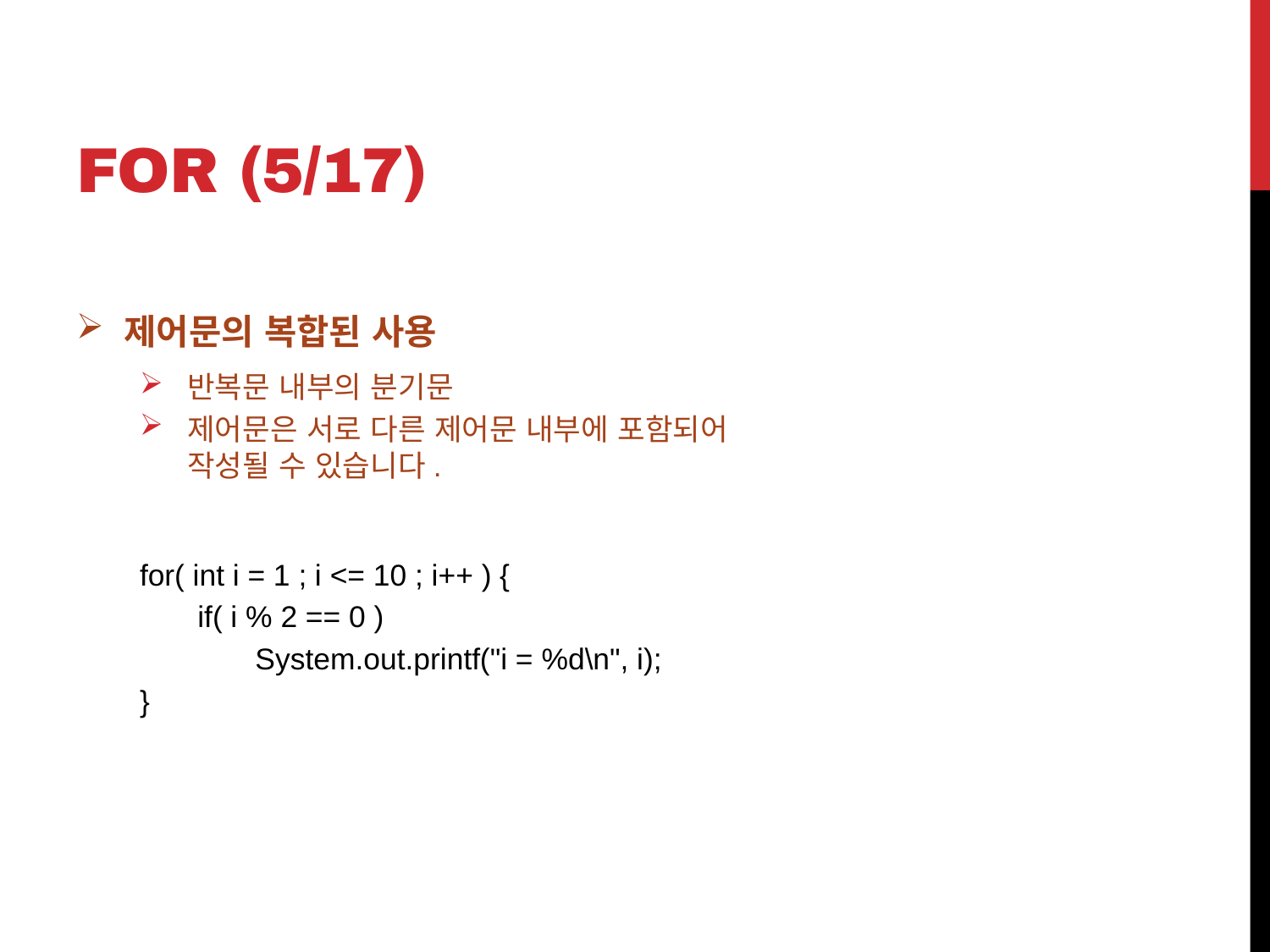

# for (5/17)

제어문의 복합된 사용
반복문 내부의 분기문
제어문은 서로 다른 제어문 내부에 포함되어
작성될 수 있습니다.

for( int i = 1 ; i <= 10 ; i++ ) {
       if( i % 2 == 0 )
              System.out.printf("i = %d\n", i);
}